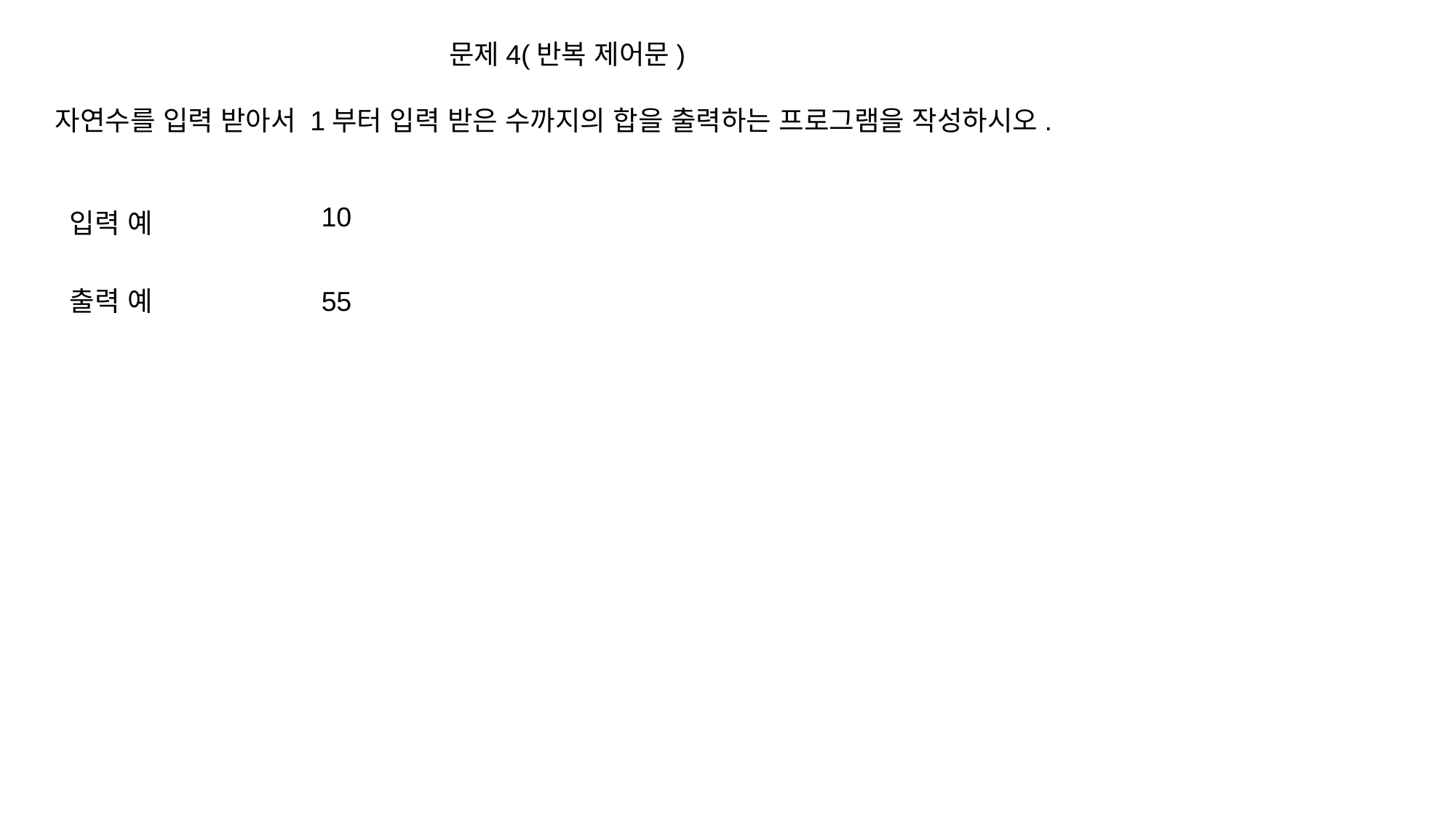

문제4(반복 제어문)
자연수를 입력 받아서 1부터 입력 받은 수까지의 합을 출력하는 프로그램을 작성하시오.
10
입력 예
출력 예
55